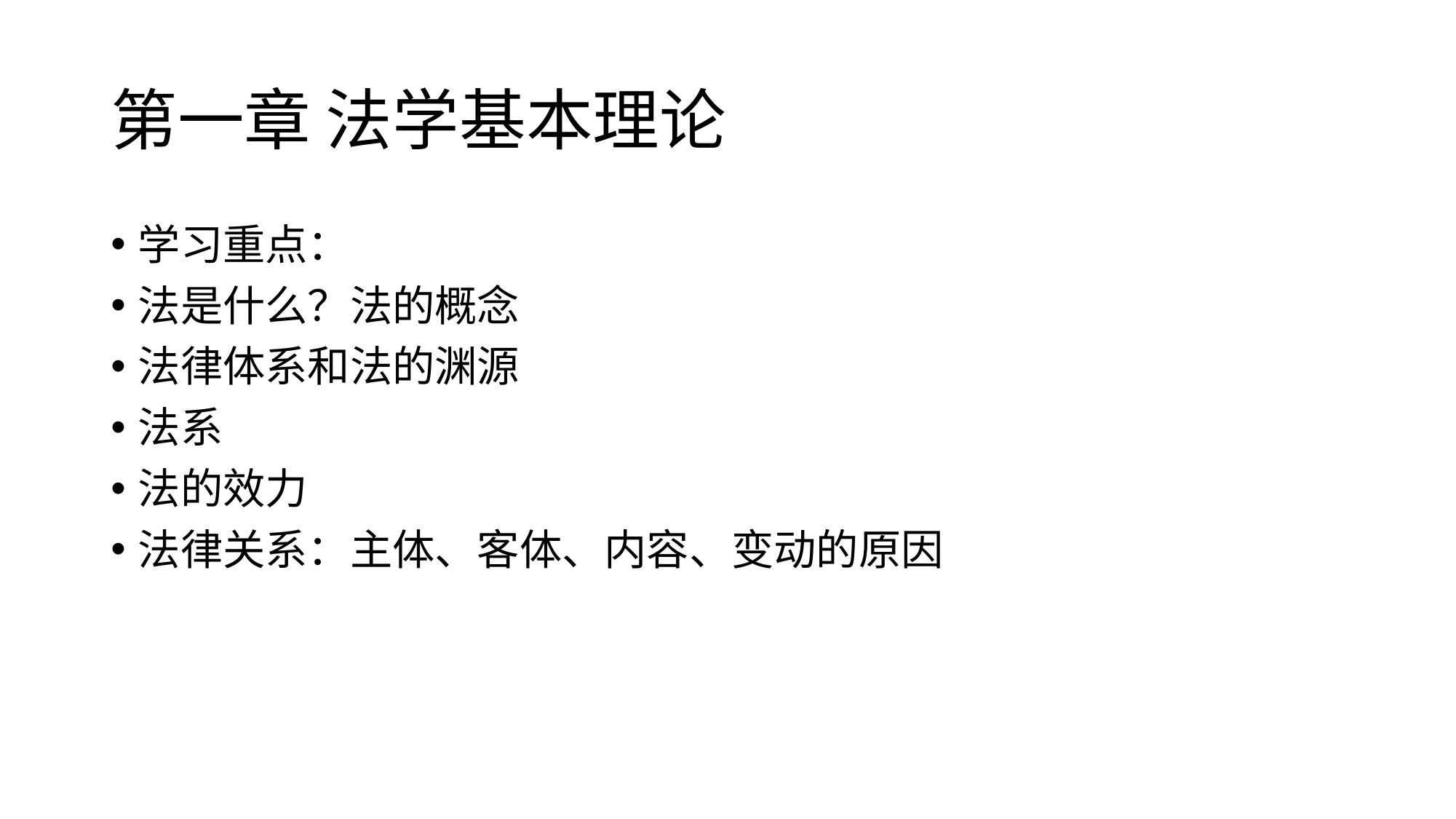

# 第一章 法学基本理论
学习重点：
法是什么？法的概念
法律体系和法的渊源
法系
法的效力
法律关系：主体、客体、内容、变动的原因